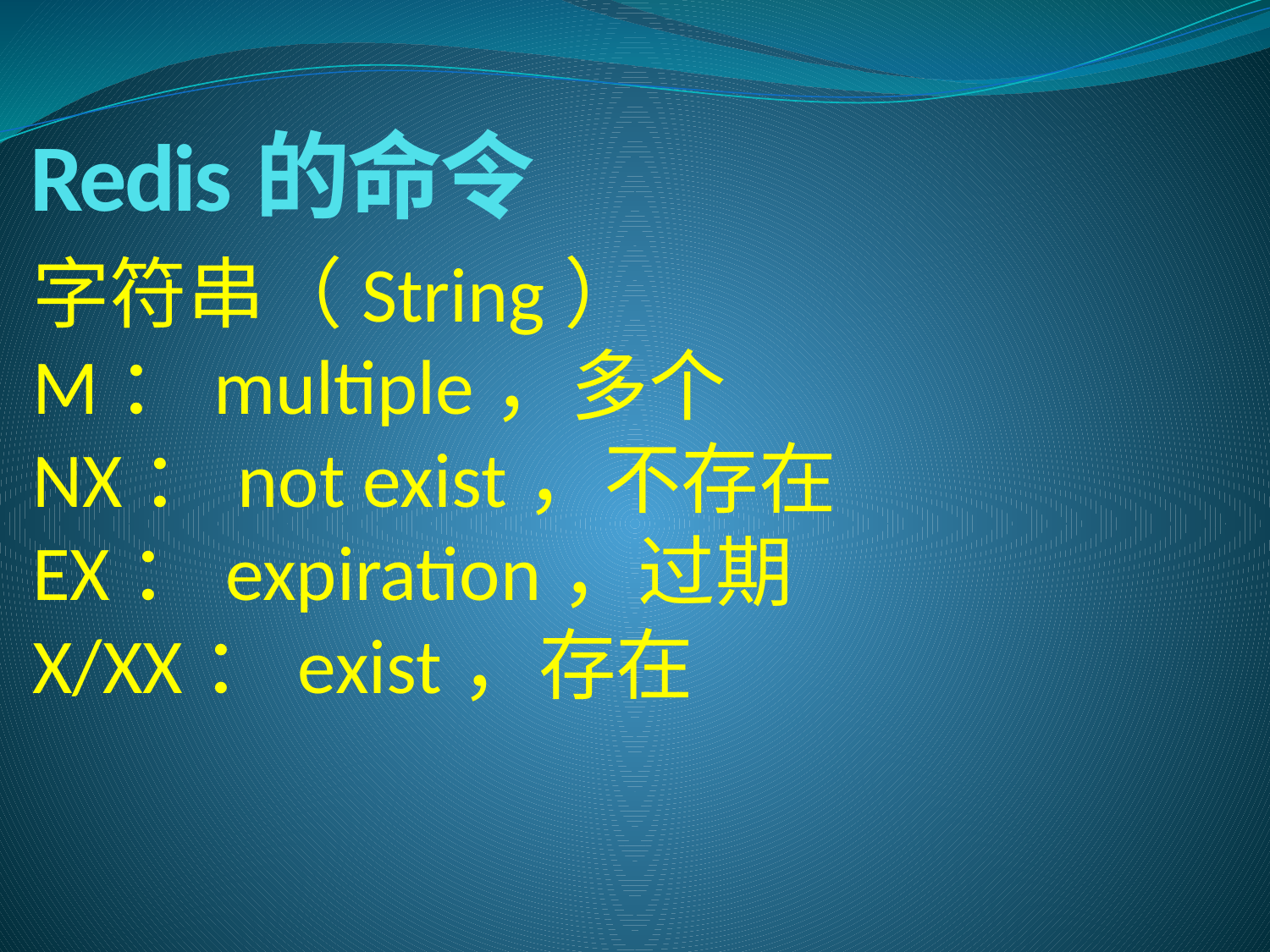

# Redis的命令
字符串（String）
M：multiple，多个
NX：not exist，不存在
EX：expiration，过期
X/XX：exist，存在